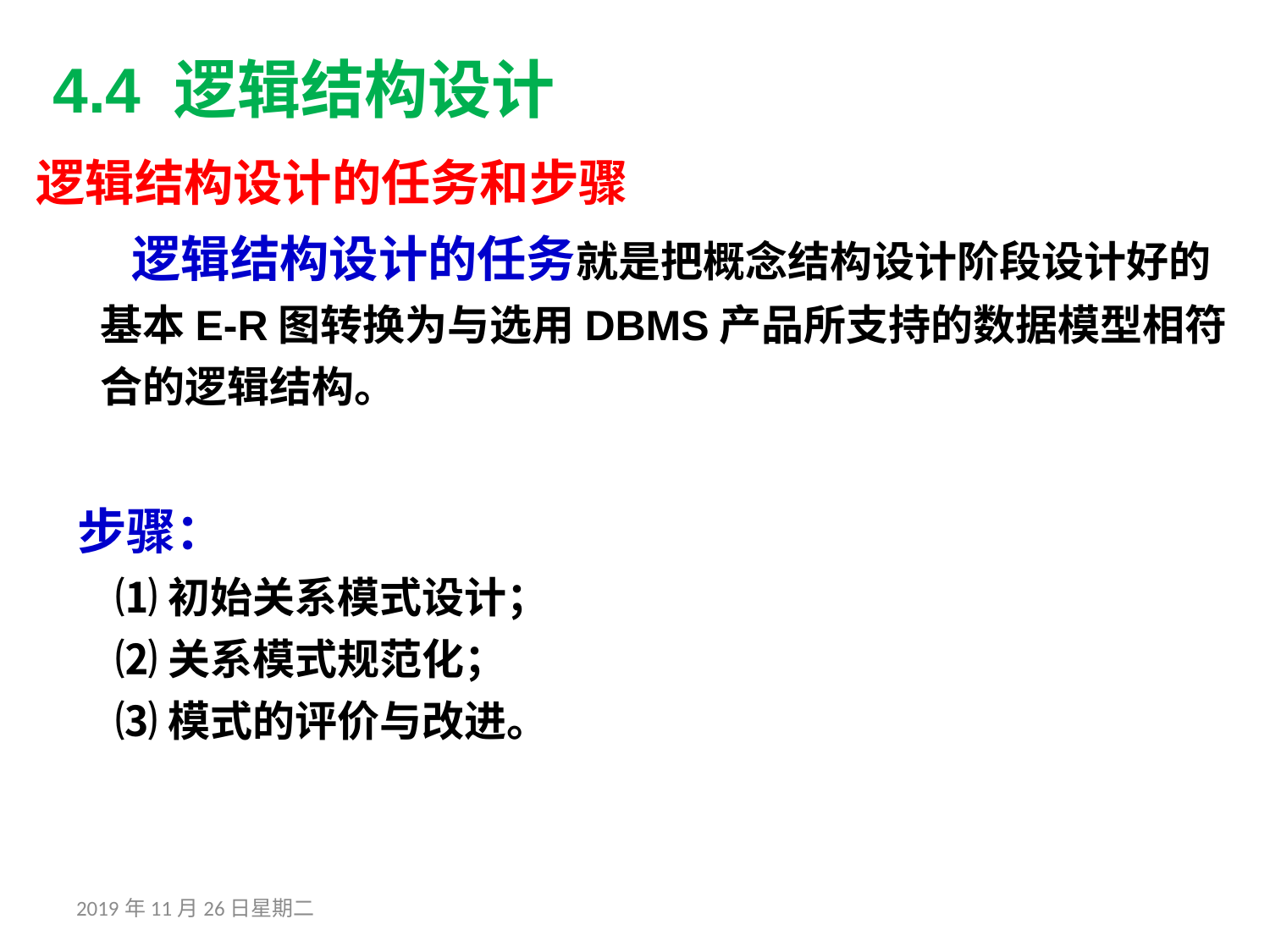

# 4.4 逻辑结构设计
逻辑结构设计的任务和步骤
      逻辑结构设计的任务就是把概念结构设计阶段设计好的基本E-R图转换为与选用DBMS产品所支持的数据模型相符合的逻辑结构。
步骤：
    ⑴初始关系模式设计；
    ⑵关系模式规范化；
    ⑶模式的评价与改进。
2019年11月26日星期二